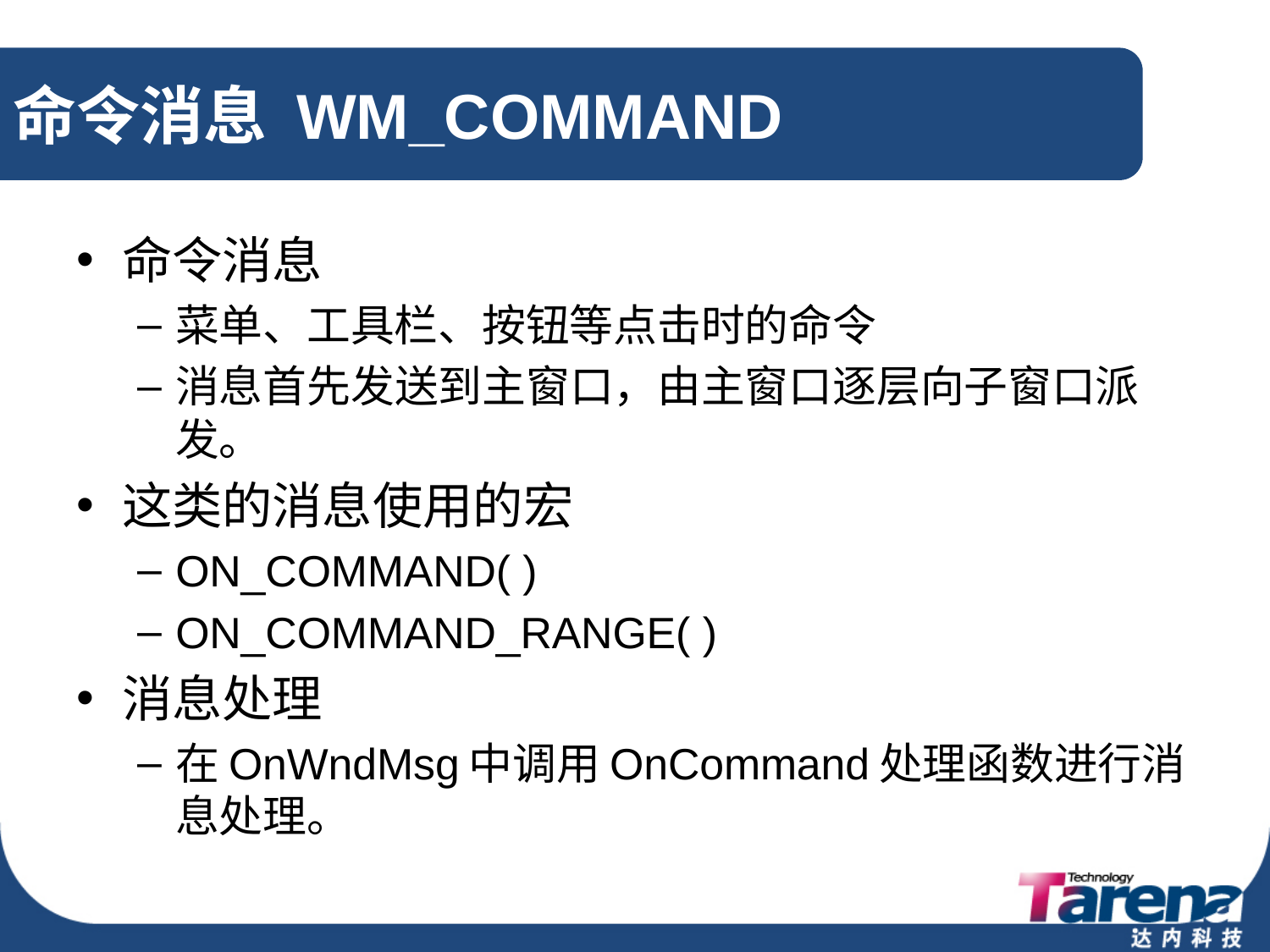

# 命令消息 WM_COMMAND
命令消息
菜单、工具栏、按钮等点击时的命令
消息首先发送到主窗口，由主窗口逐层向子窗口派发。
这类的消息使用的宏
ON_COMMAND( )
ON_COMMAND_RANGE( )
消息处理
在OnWndMsg中调用OnCommand处理函数进行消息处理。